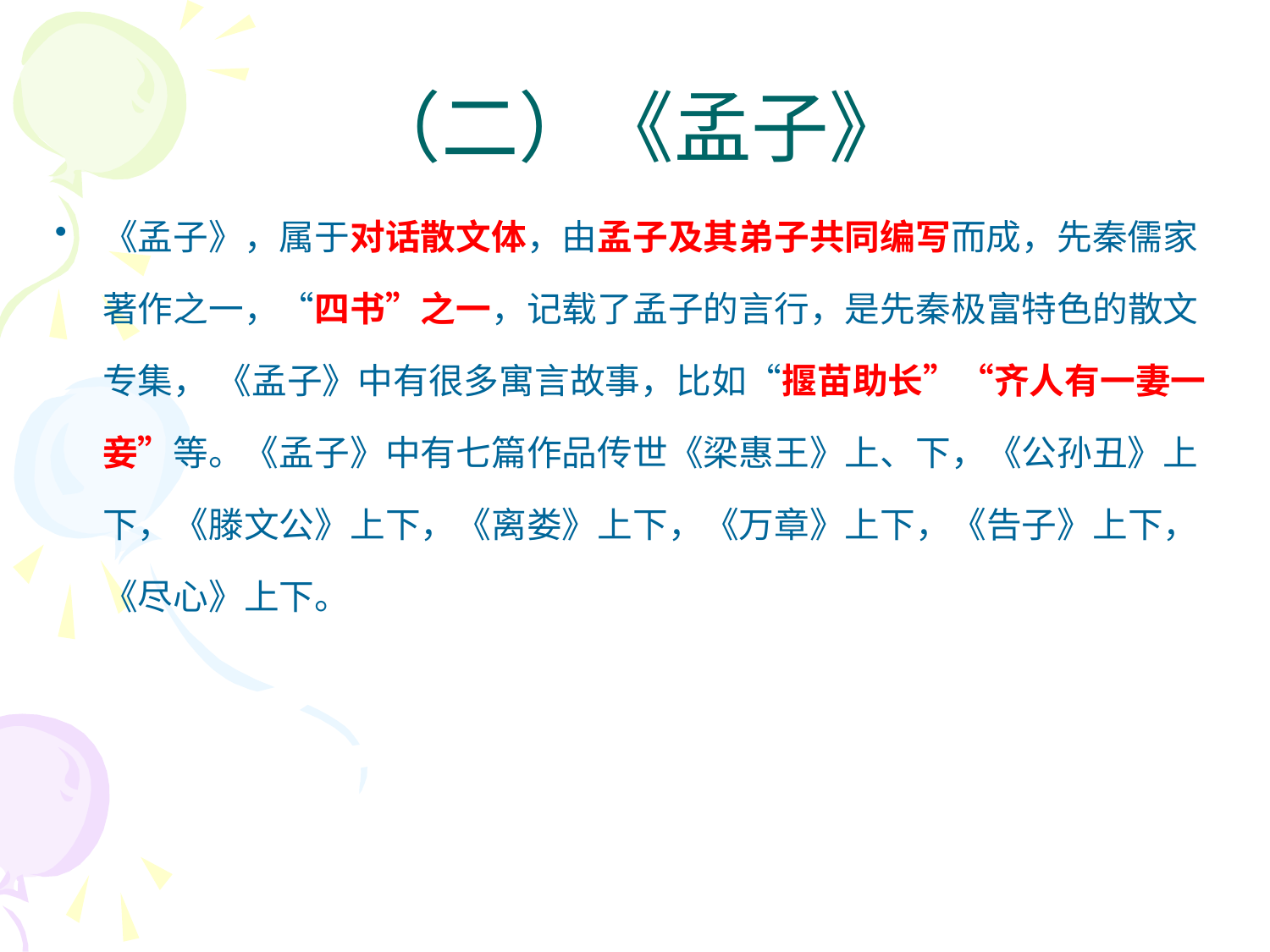

# （二）《孟子》
《孟子》，属于对话散文体，由孟子及其弟子共同编写而成，先秦儒家著作之一，“四书”之一，记载了孟子的言行，是先秦极富特色的散文专集， 《孟子》中有很多寓言故事，比如“揠苗助长”“齐人有一妻一妾”等。《孟子》中有七篇作品传世《梁惠王》上、下，《公孙丑》上下，《滕文公》上下，《离娄》上下，《万章》上下，《告子》上下，《尽心》上下。